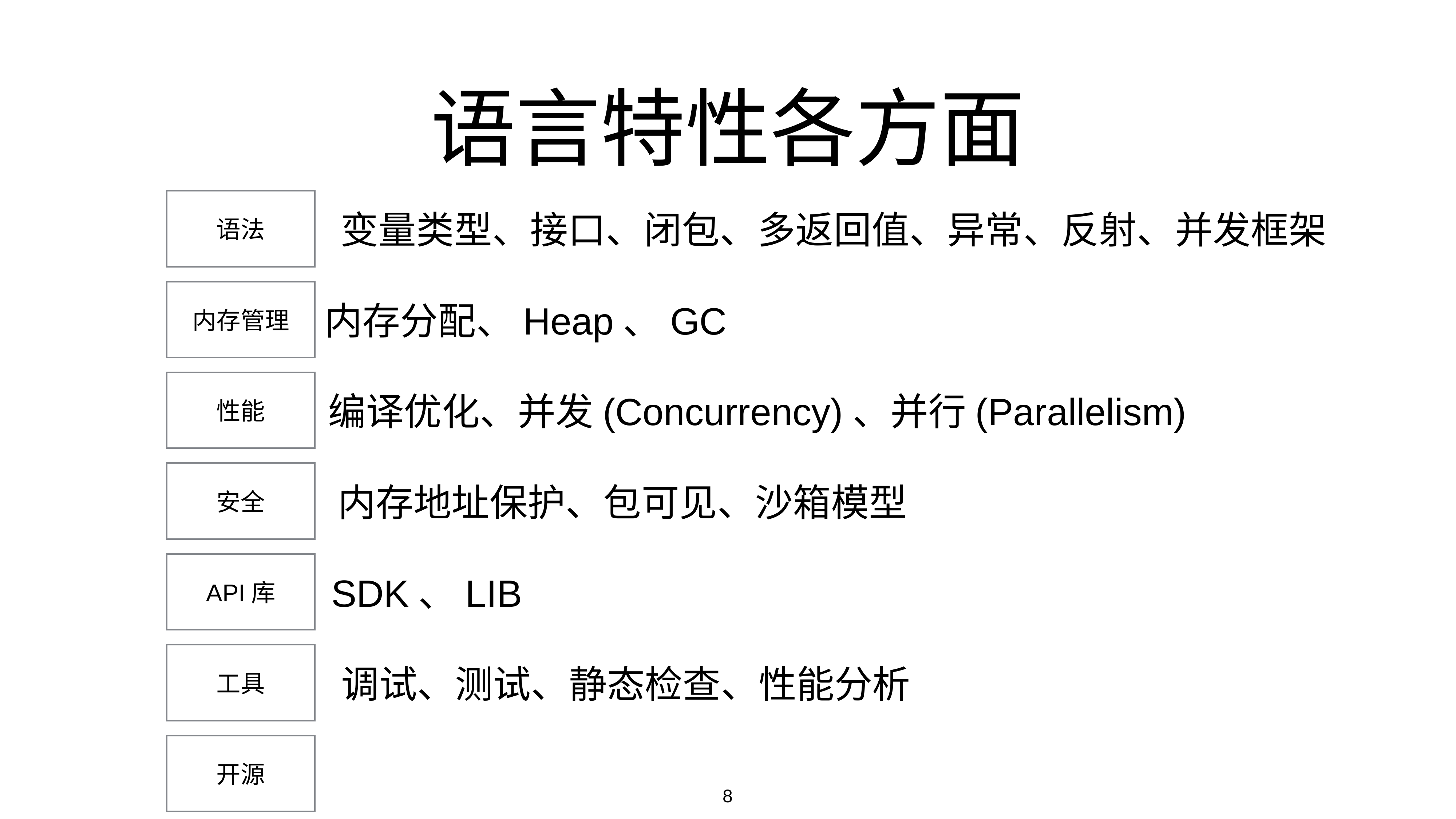

# 语言特性各方面
语法
变量类型、接口、闭包、多返回值、异常、反射、并发框架
内存管理
内存分配、Heap、GC
性能
编译优化、并发(Concurrency)、并行(Parallelism)
安全
内存地址保护、包可见、沙箱模型
API库
SDK、LIB
工具
调试、测试、静态检查、性能分析
开源
8